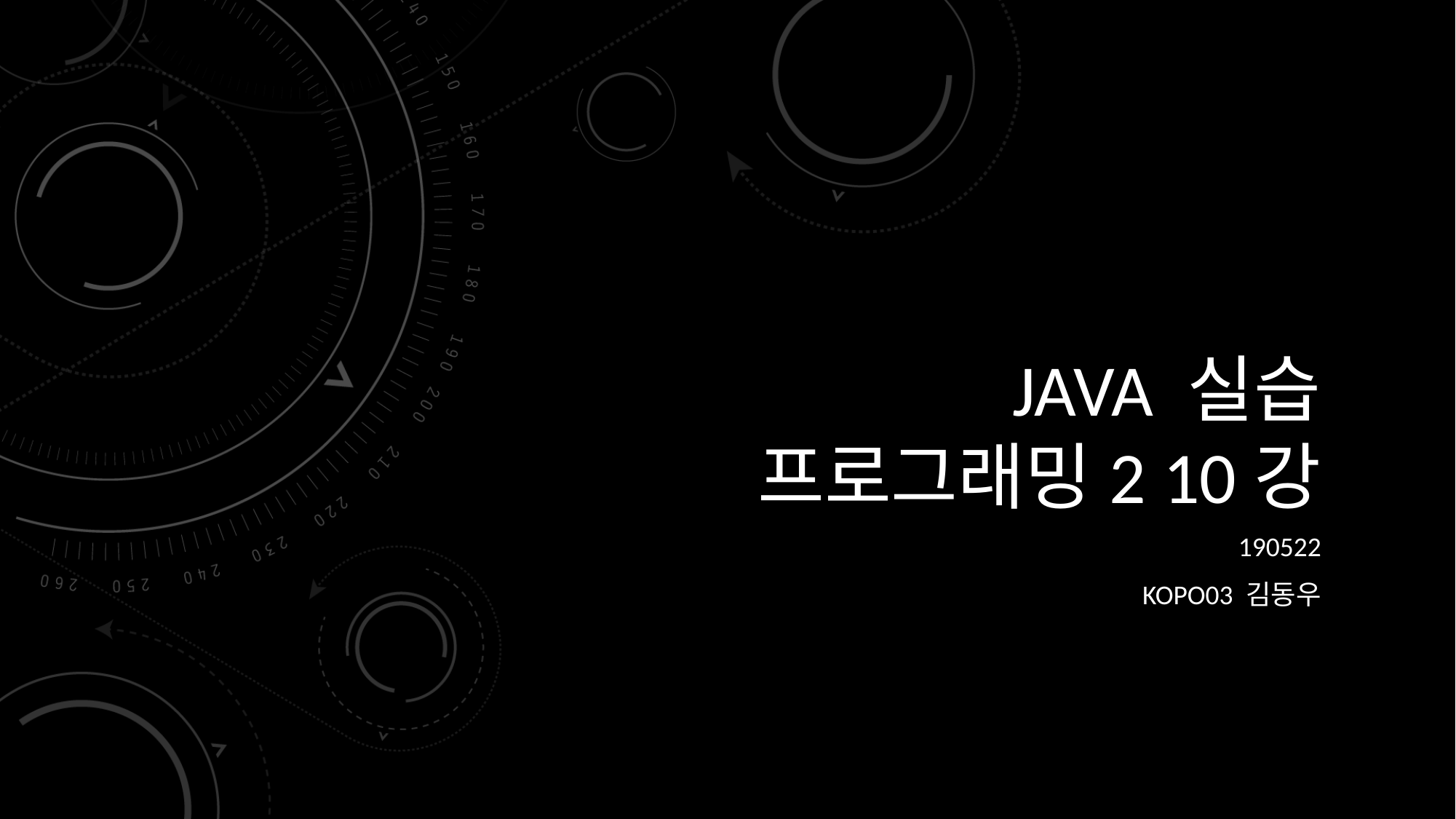

# java 실습 프로그래밍2 10강
190522
Kopo03 김동우